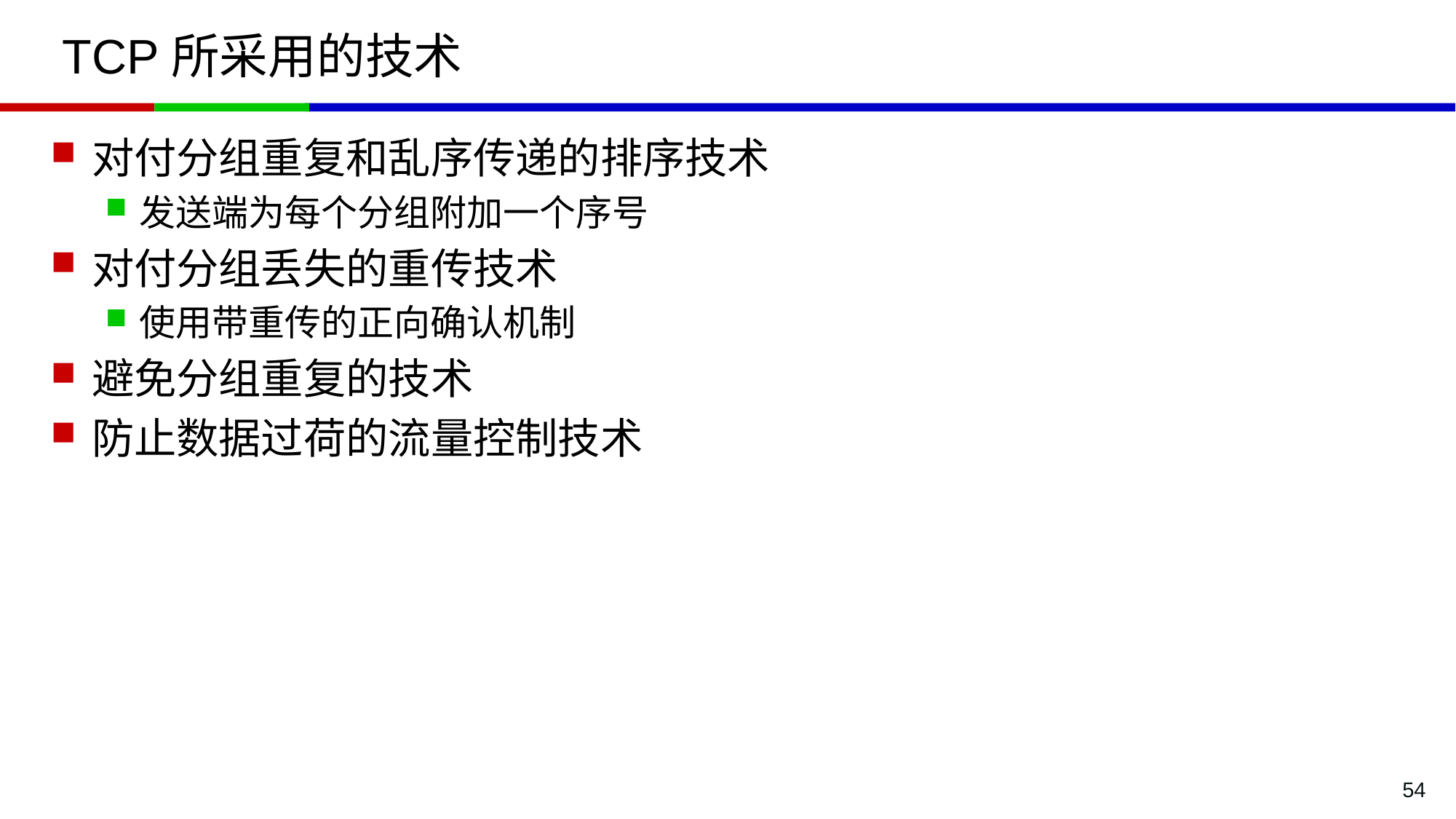

# TCP所采用的技术
对付分组重复和乱序传递的排序技术
发送端为每个分组附加一个序号
对付分组丢失的重传技术
使用带重传的正向确认机制
避免分组重复的技术
防止数据过荷的流量控制技术
54